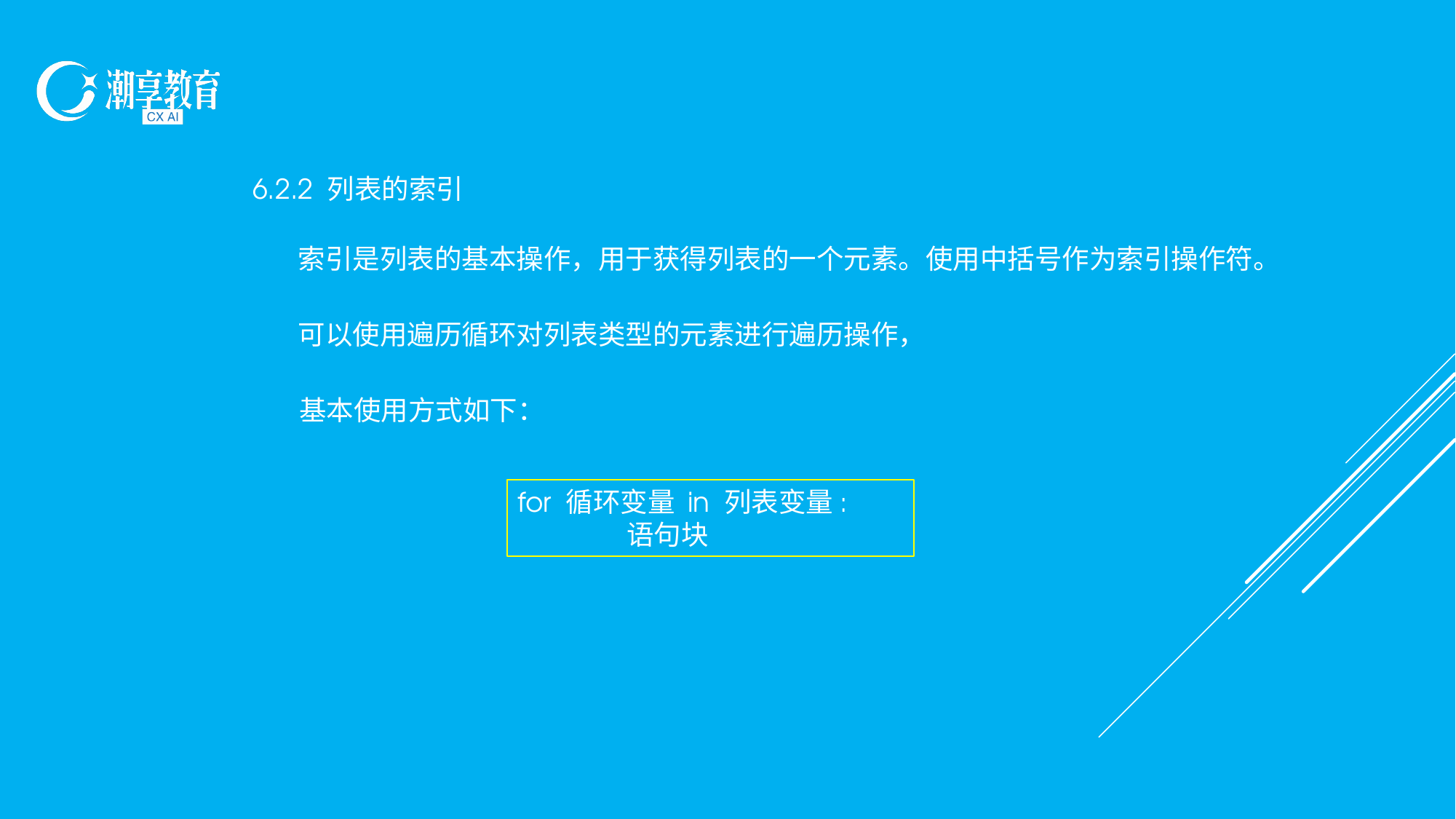

6.2.2 列表的索引
索引是列表的基本操作，用于获得列表的一个元素。使用中括号作为索引操作符。
可以使用遍历循环对列表类型的元素进行遍历操作，
基本使用方式如下：
for 循环变量 in 列表变量:
	语句块